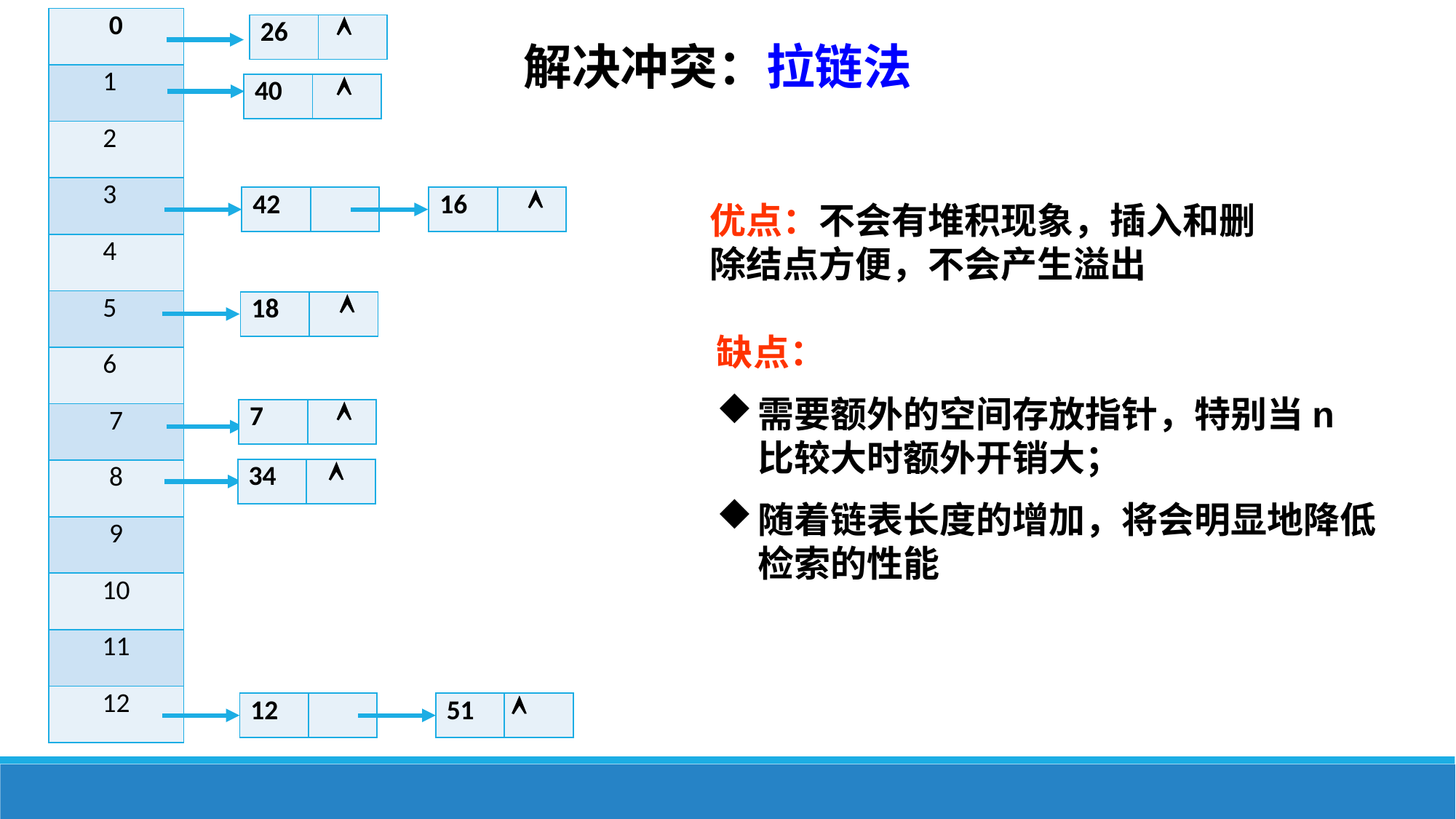

∧
| 0 |
| --- |
| 1 |
| 2 |
| 3 |
| 4 |
| 5 |
| 6 |
| 7 |
| 8 |
| 9 |
| 10 |
| 11 |
| 12 |
| 26 |  |
| --- | --- |
解决冲突：拉链法
∧
| 40 |  |
| --- | --- |
∧
| 42 |  |
| --- | --- |
| 16 |  |
| --- | --- |
优点：不会有堆积现象，插入和删除结点方便，不会产生溢出
∧
| 18 |  |
| --- | --- |
缺点：
需要额外的空间存放指针，特别当n比较大时额外开销大；
随着链表长度的增加，将会明显地降低检索的性能
∧
| 7 |  |
| --- | --- |
∧
| 34 |  |
| --- | --- |
∧
| 12 |  |
| --- | --- |
| 51 |  |
| --- | --- |